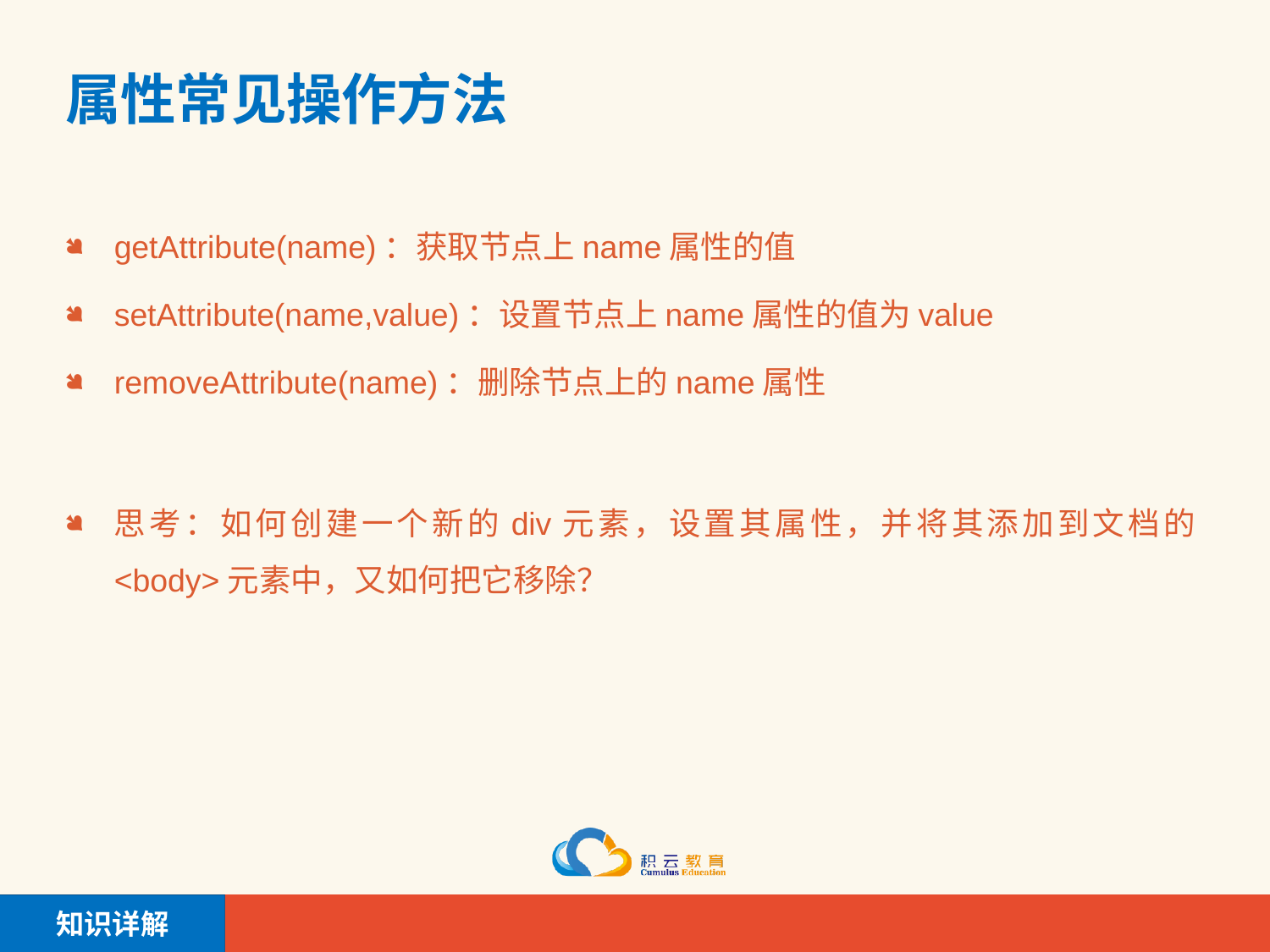

# 属性常见操作方法
getAttribute(name)：获取节点上name属性的值
setAttribute(name,value)：设置节点上name属性的值为value
removeAttribute(name)：删除节点上的name属性

思考：如何创建一个新的div元素，设置其属性，并将其添加到文档的<body>元素中，又如何把它移除？